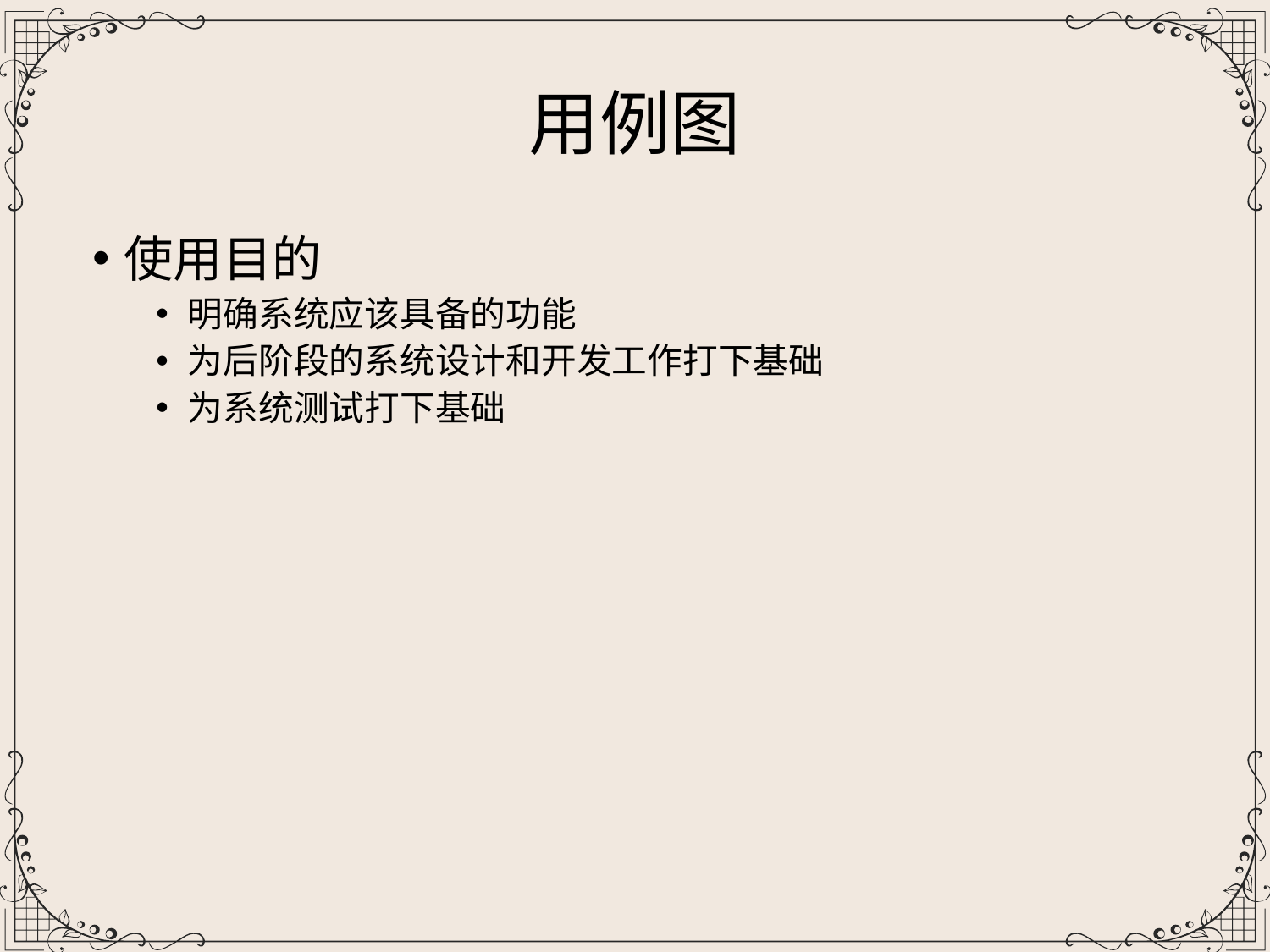

用例图

使用目的
明确系统应该具备的功能
为后阶段的系统设计和开发工作打下基础
为系统测试打下基础